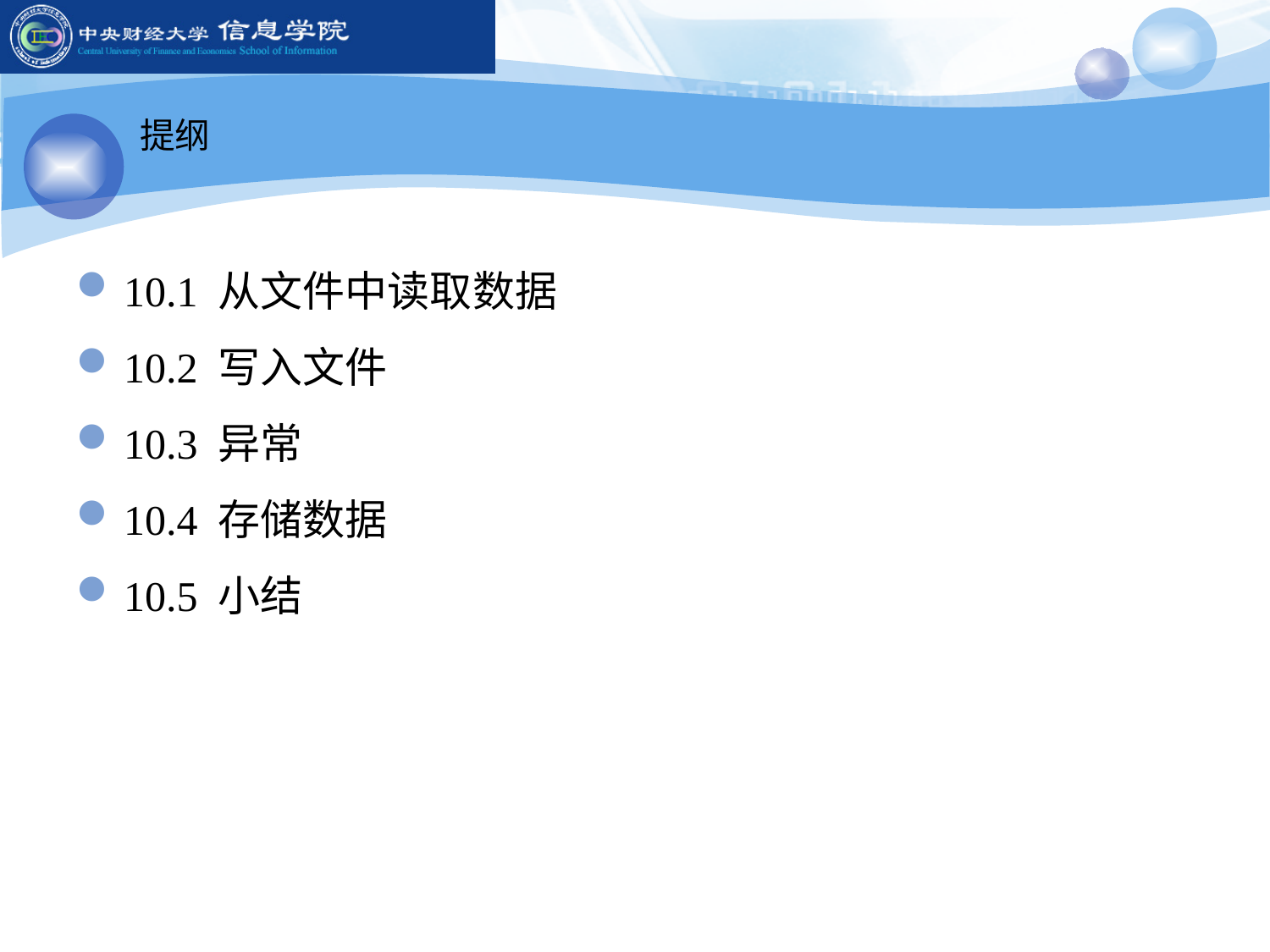

提纲
10.1 从文件中读取数据
10.2 写入文件
10.3 异常
10.4 存储数据
10.5 小结